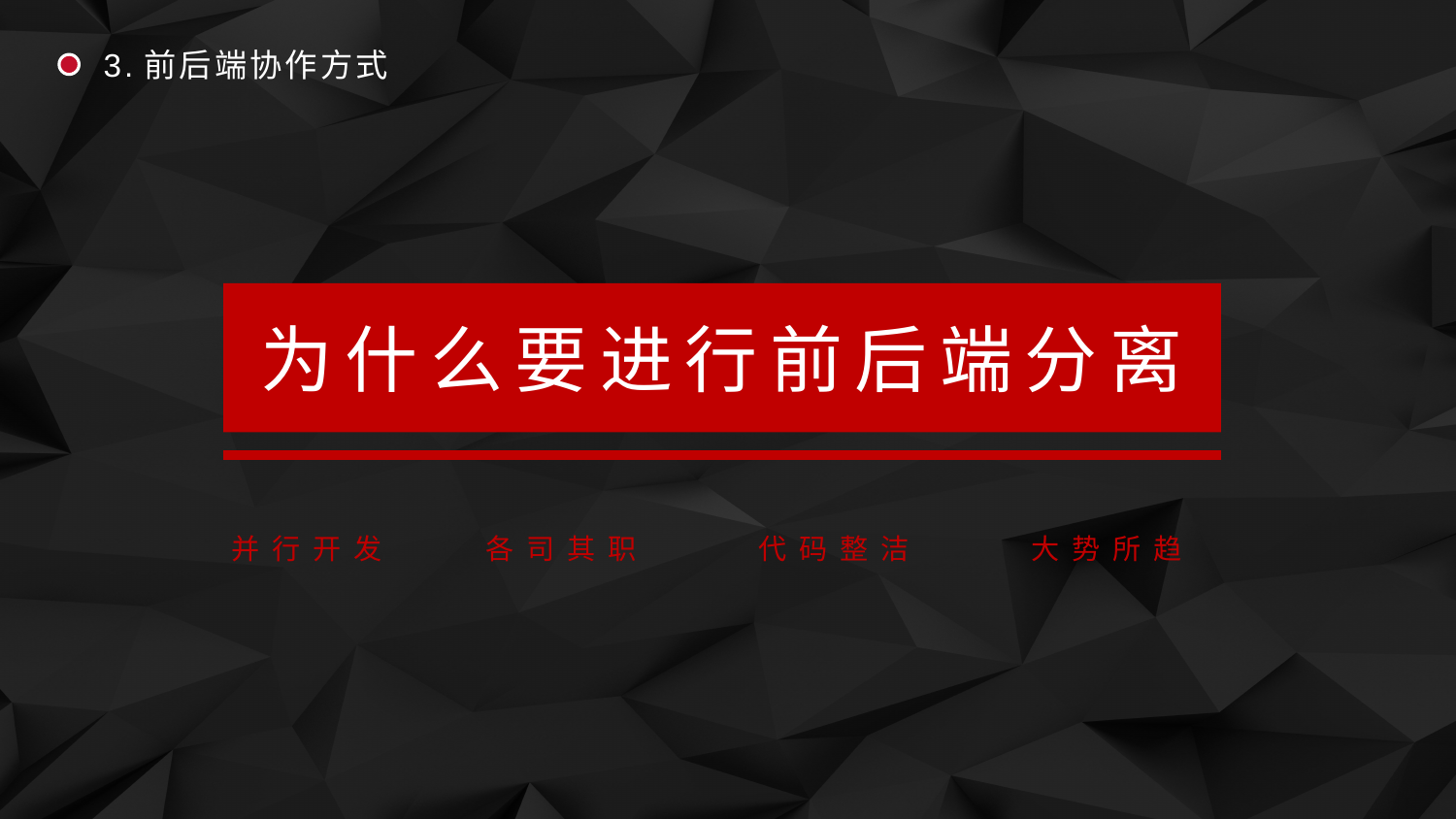

3.前后端协作方式

为什么要进行前后端分离
并行开发     各司其职      代码整洁      大势所趋